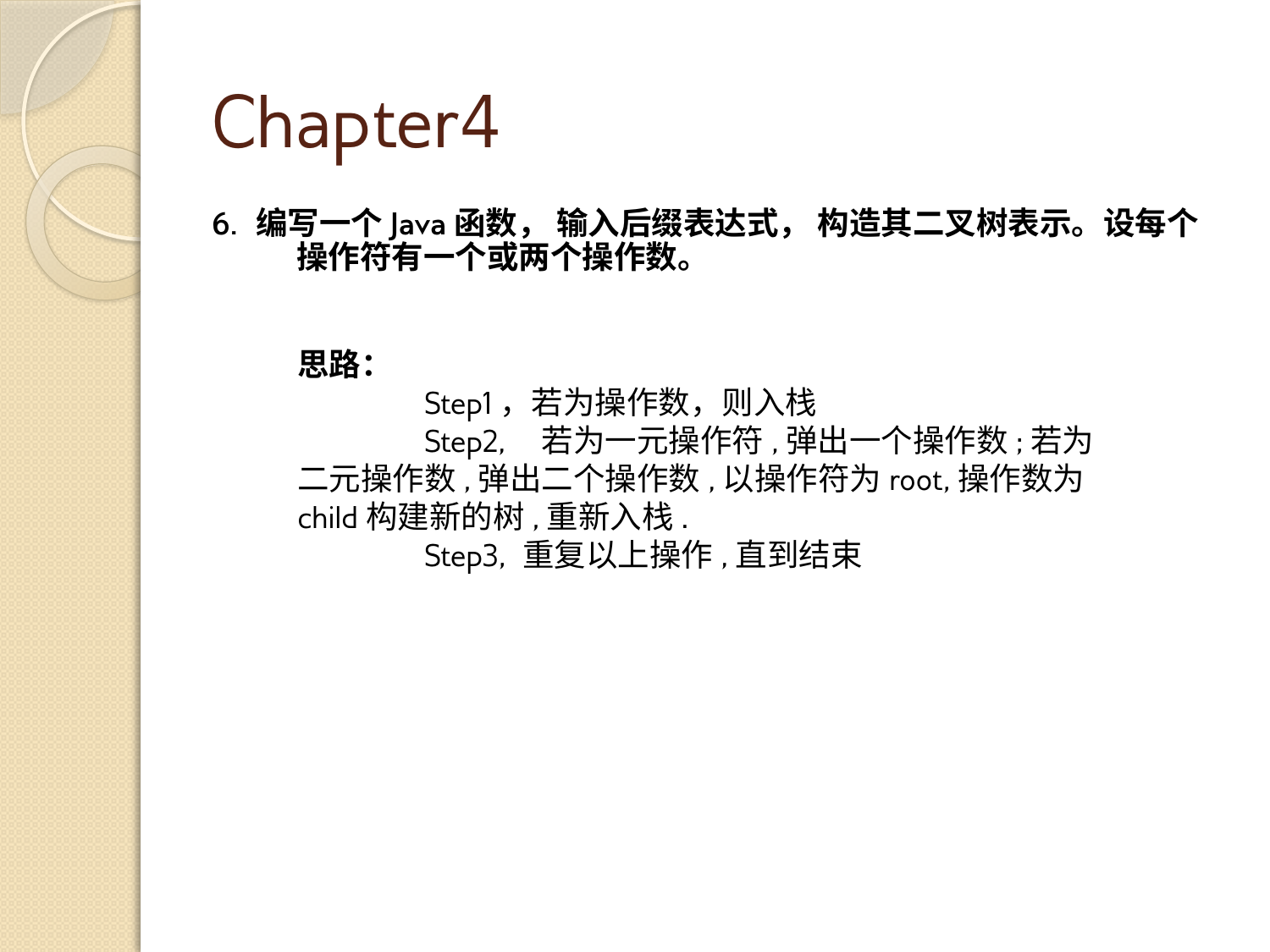

# Chapter4
6. 编写一个Java函数， 输入后缀表达式， 构造其二叉树表示。设每个操作符有一个或两个操作数。
思路：
	Step1，若为操作数，则入栈
	Step2,   若为一元操作符,弹出一个操作数;若为二元操作数,弹出二个操作数,以操作符为root,操作数为child构建新的树,重新入栈.
	Step3, 重复以上操作,直到结束